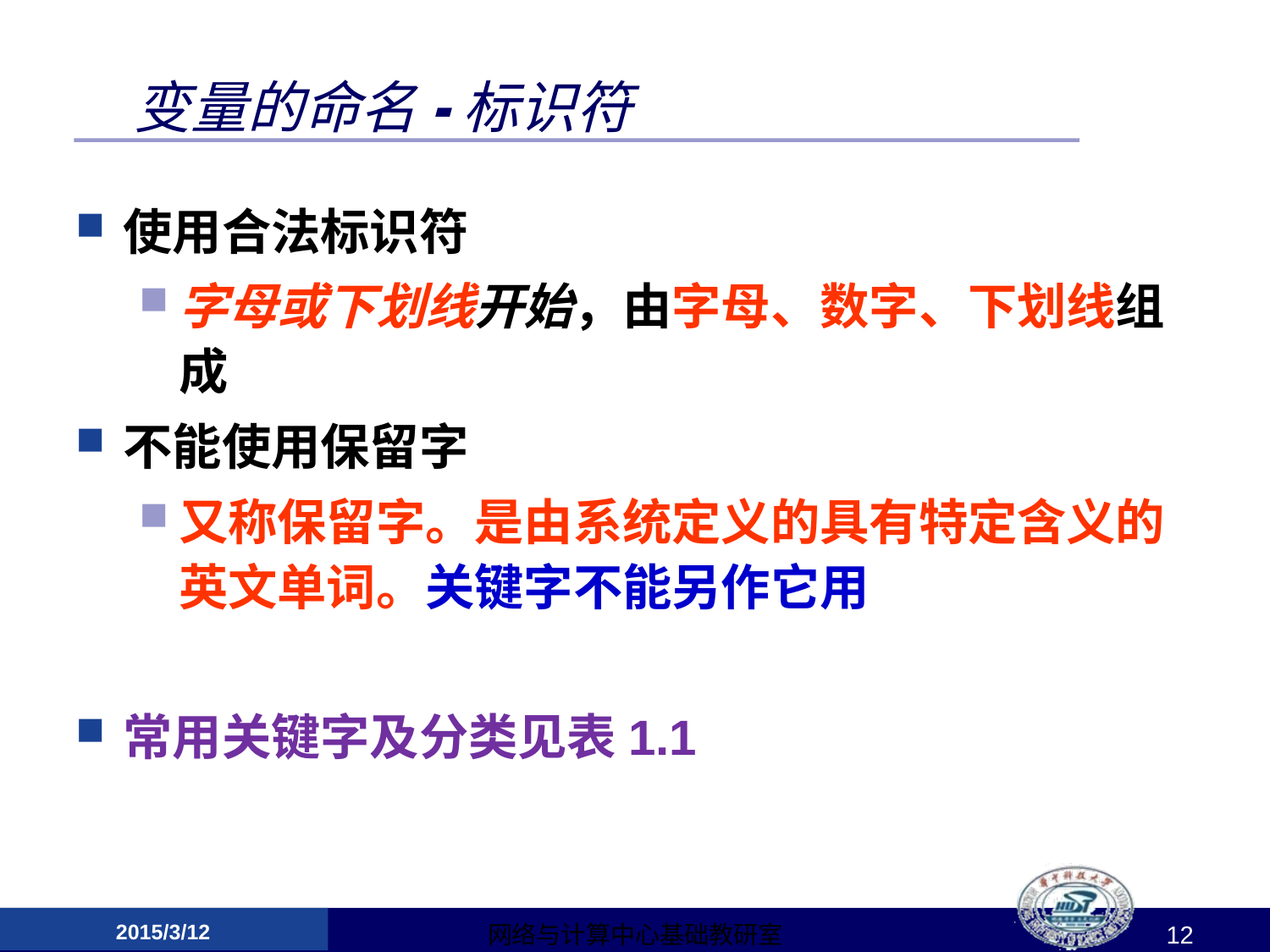

# 变量的命名-标识符
使用合法标识符
字母或下划线开始，由字母、数字、下划线组成
不能使用保留字
又称保留字。是由系统定义的具有特定含义的英文单词。关键字不能另作它用

常用关键字及分类见表1.1
2015/3/12
网络与计算中心基础教研室
12